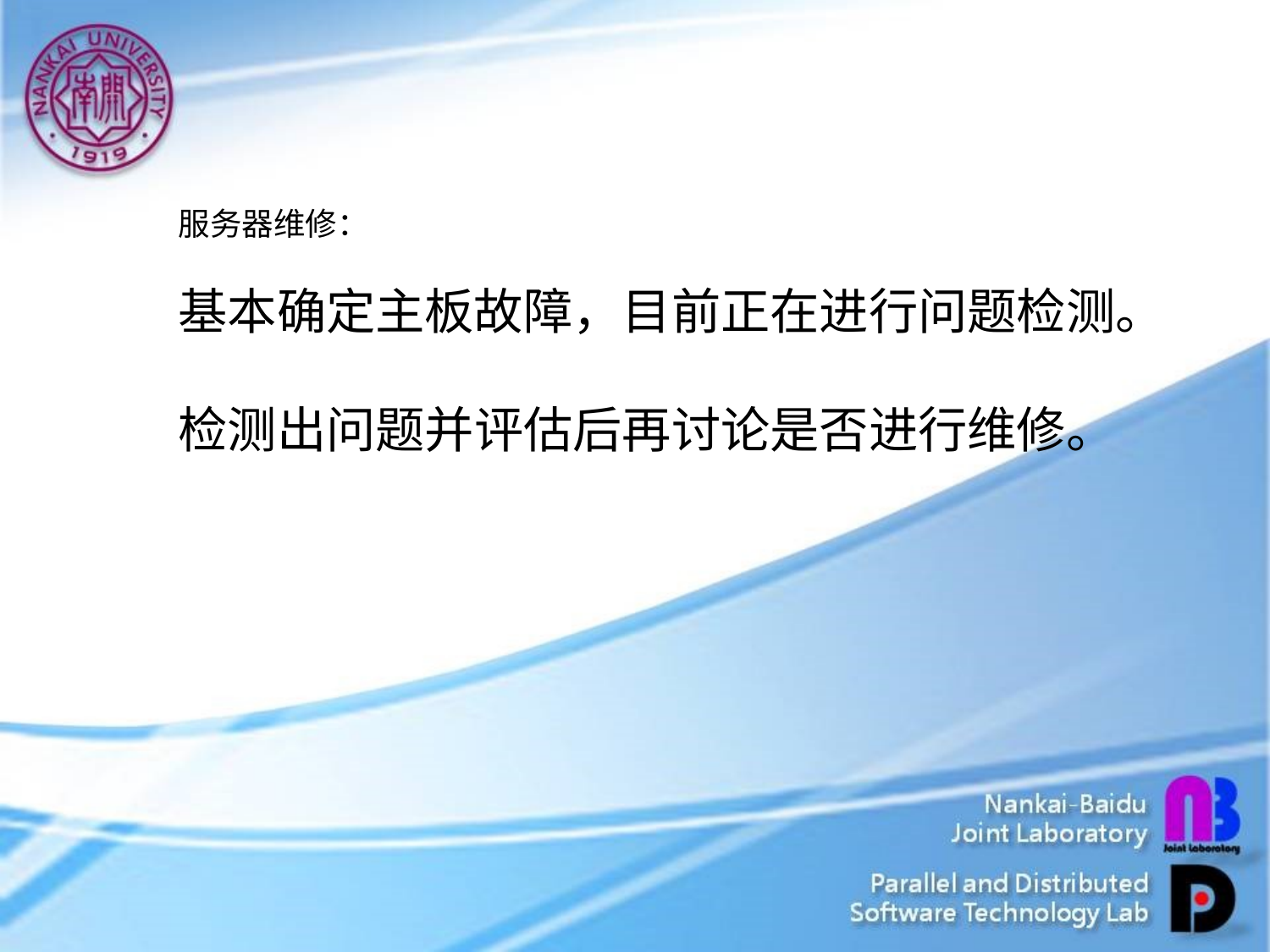

服务器维修：

基本确定主板故障，目前正在进行问题检测。

检测出问题并评估后再讨论是否进行维修。